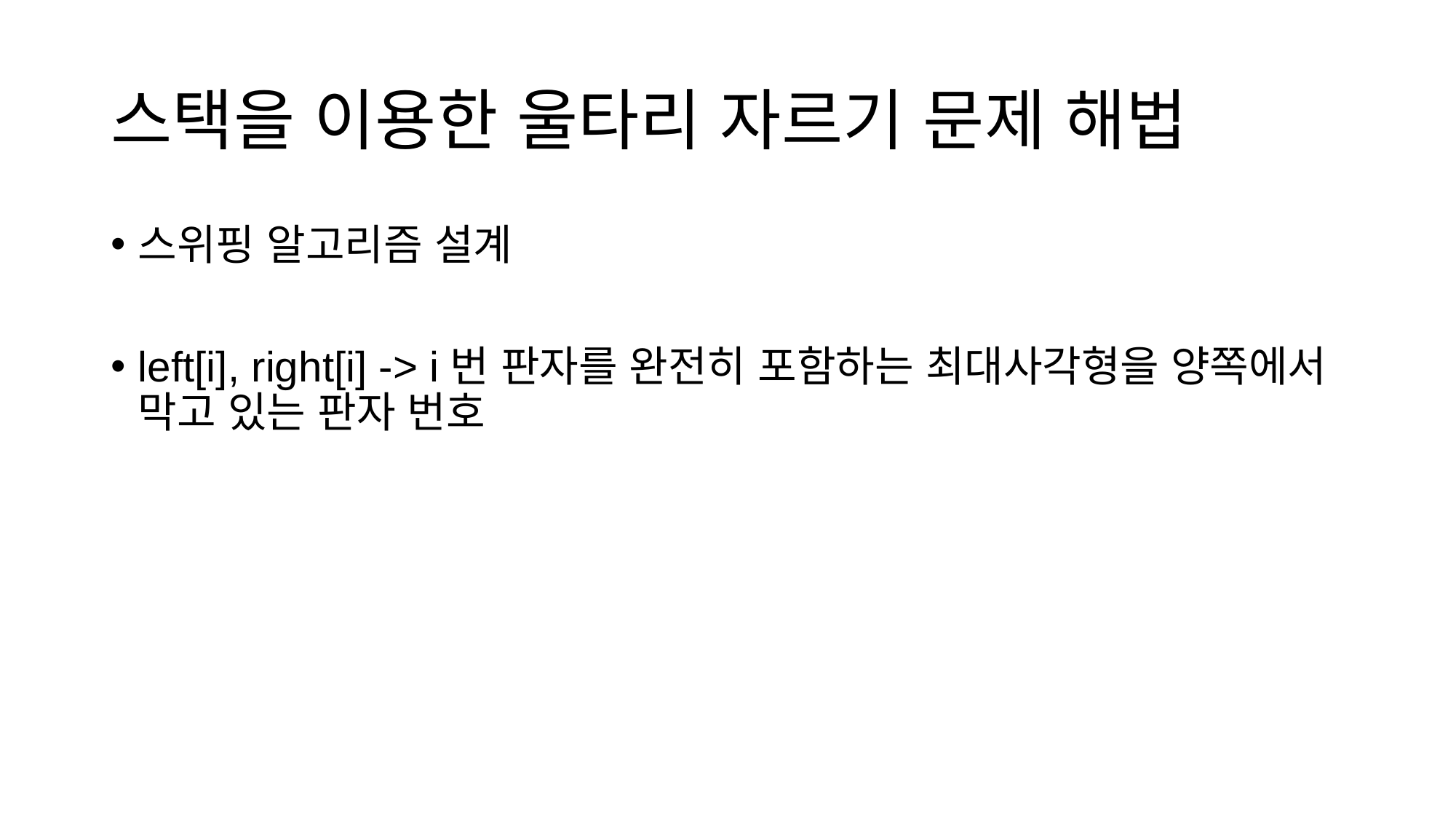

# 스택을 이용한 울타리 자르기 문제 해법
스위핑 알고리즘 설계

left[i], right[i] -> i번 판자를 완전히 포함하는 최대사각형을 양쪽에서 막고 있는 판자 번호